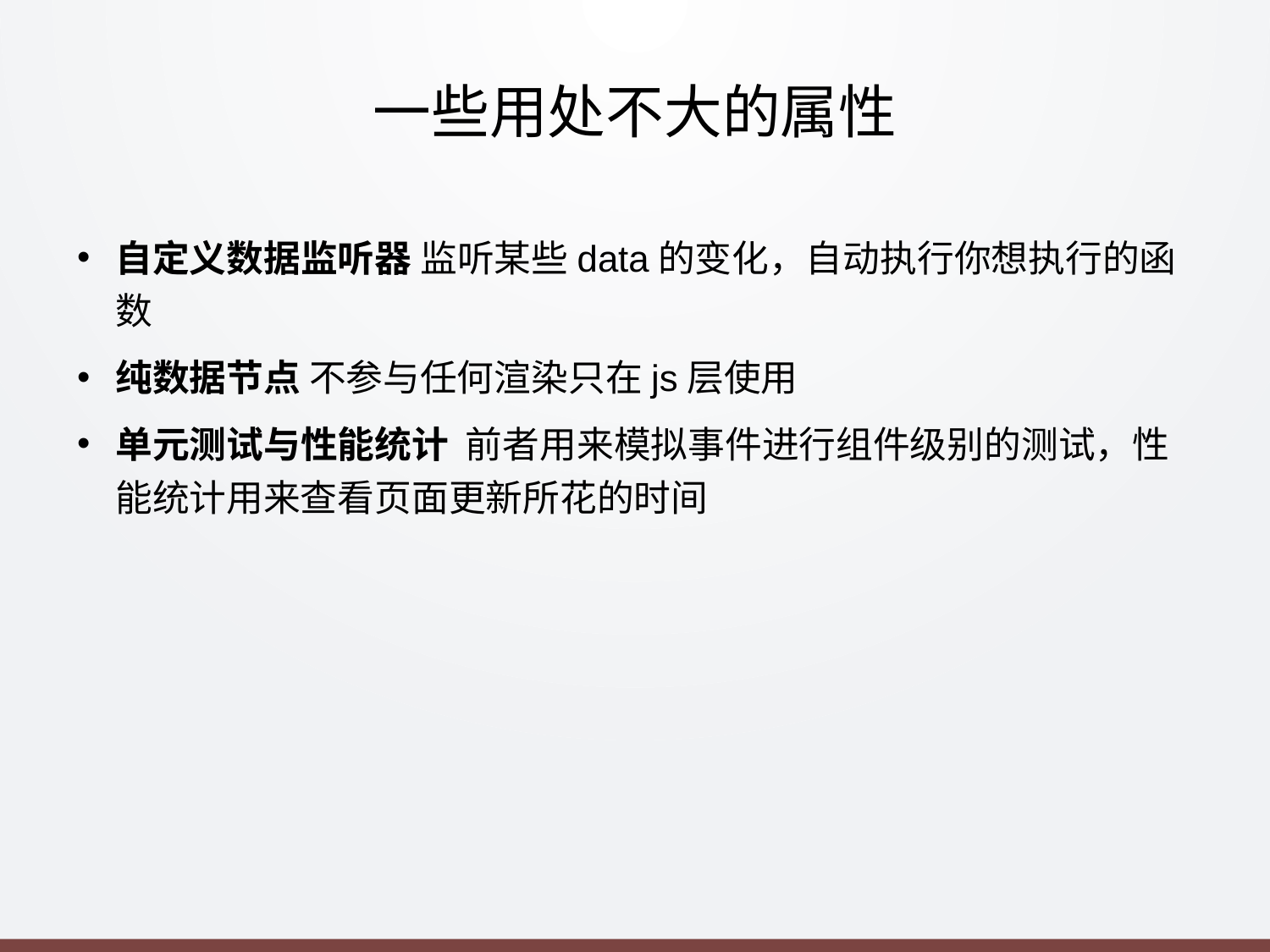

# 一些用处不大的属性
自定义数据监听器 监听某些data的变化，自动执行你想执行的函数
纯数据节点 不参与任何渲染只在js层使用
单元测试与性能统计  前者用来模拟事件进行组件级别的测试，性能统计用来查看页面更新所花的时间